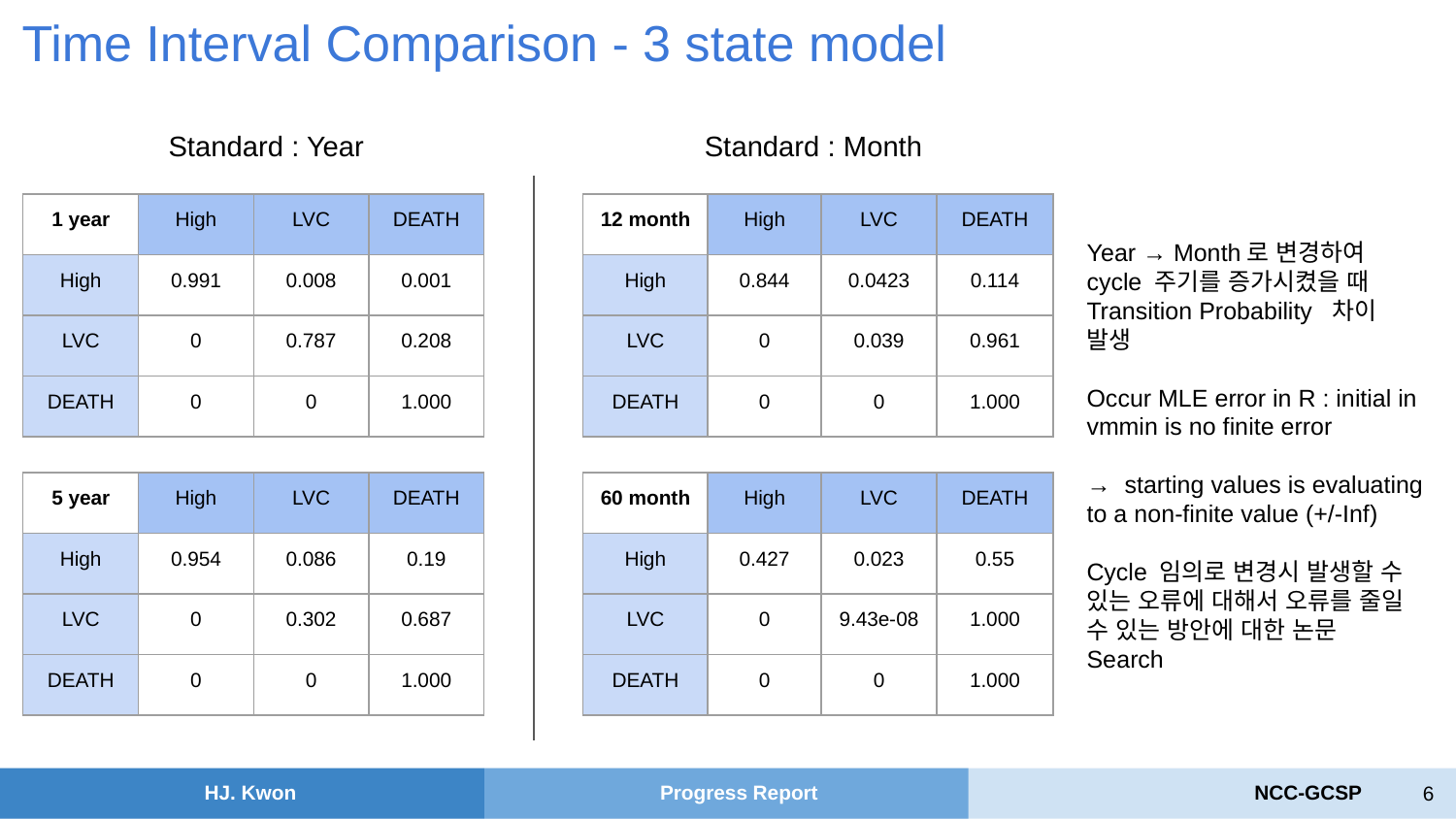

Time Interval Comparison - 3 state model
Standard : Year
Standard : Month
| 1 year | High | LVC | DEATH |
| --- | --- | --- | --- |
| High | 0.991 | 0.008 | 0.001 |
| LVC | 0 | 0.787 | 0.208 |
| DEATH | 0 | 0 | 1.000 |
| 12 month | High | LVC | DEATH |
| --- | --- | --- | --- |
| High | 0.844 | 0.0423 | 0.114 |
| LVC | 0 | 0.039 | 0.961 |
| DEATH | 0 | 0 | 1.000 |
Year → Month로 변경하여 cycle 주기를 증가시켰을 때 Transition Probability  차이 발생

Occur MLE error in R : initial in vmmin is no finite error

→  starting values is evaluating to a non-finite value (+/-Inf)

Cycle 임의로 변경시 발생할 수 있는 오류에 대해서 오류를 줄일 수 있는 방안에 대한 논문 Search

| 5 year | High | LVC | DEATH |
| --- | --- | --- | --- |
| High | 0.954 | 0.086 | 0.19 |
| LVC | 0 | 0.302 | 0.687 |
| DEATH | 0 | 0 | 1.000 |
| 60 month | High | LVC | DEATH |
| --- | --- | --- | --- |
| High | 0.427 | 0.023 | 0.55 |
| LVC | 0 | 9.43e-08 | 1.000 |
| DEATH | 0 | 0 | 1.000 |
6
HJ. Kwon
Progress Report
NCC-GCSP